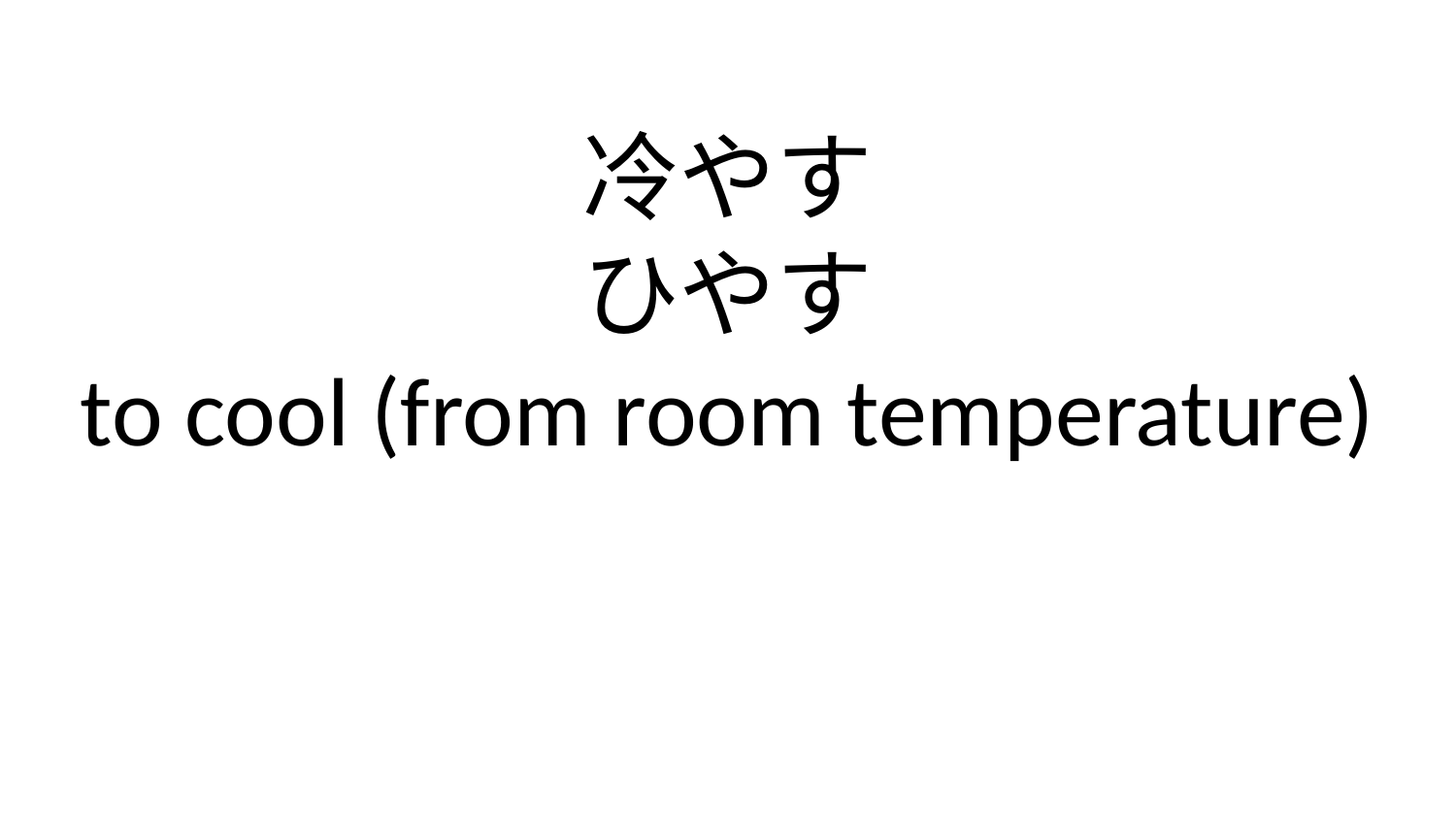

冷やす
ひやす
to cool (from room temperature)